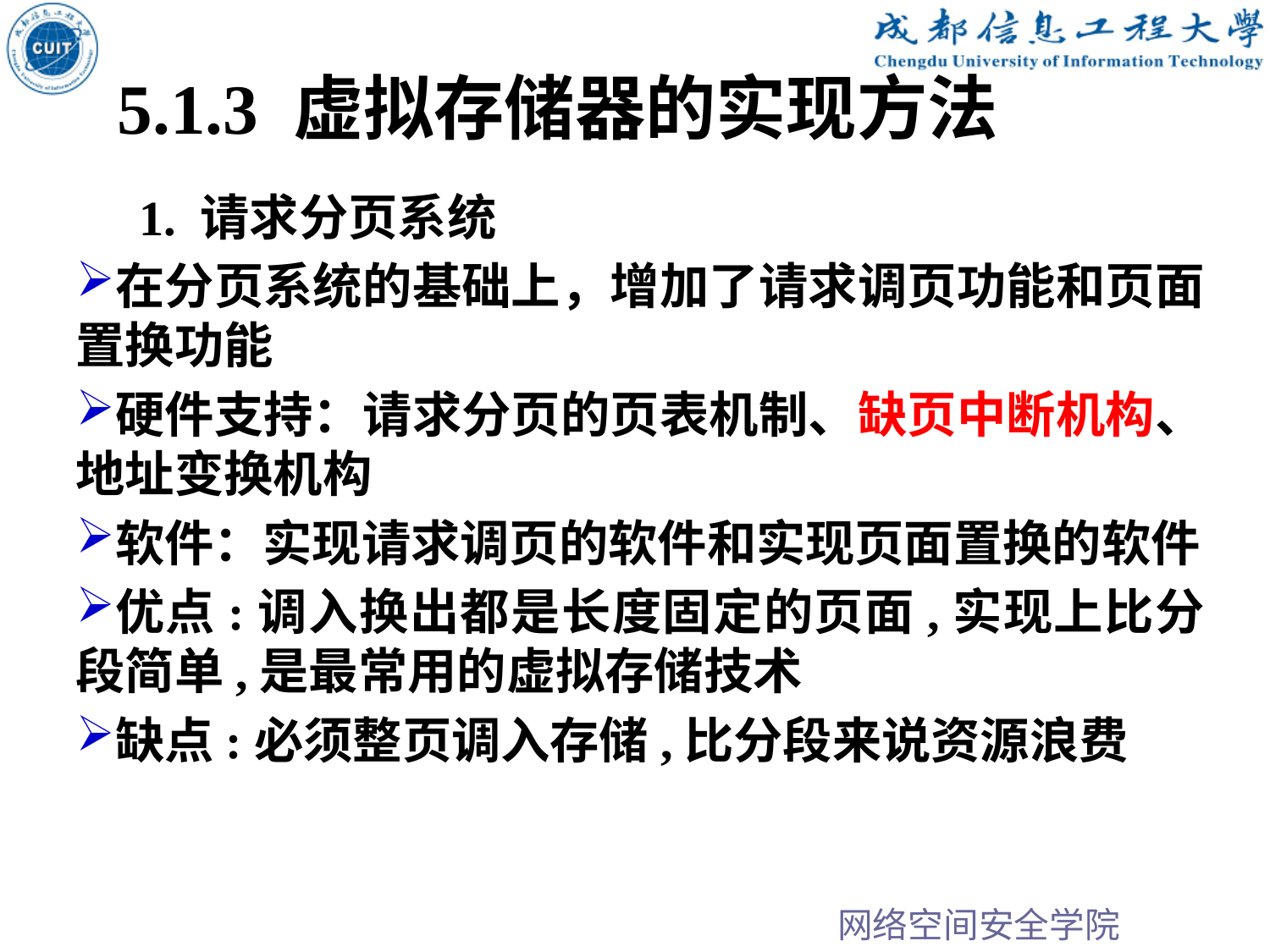

5.1.3 虚拟存储器的实现方法
1. 请求分页系统
在分页系统的基础上，增加了请求调页功能和页面置换功能
硬件支持：请求分页的页表机制、缺页中断机构、地址变换机构
软件：实现请求调页的软件和实现页面置换的软件
优点:调入换出都是长度固定的页面,实现上比分段简单,是最常用的虚拟存储技术
缺点:必须整页调入存储,比分段来说资源浪费